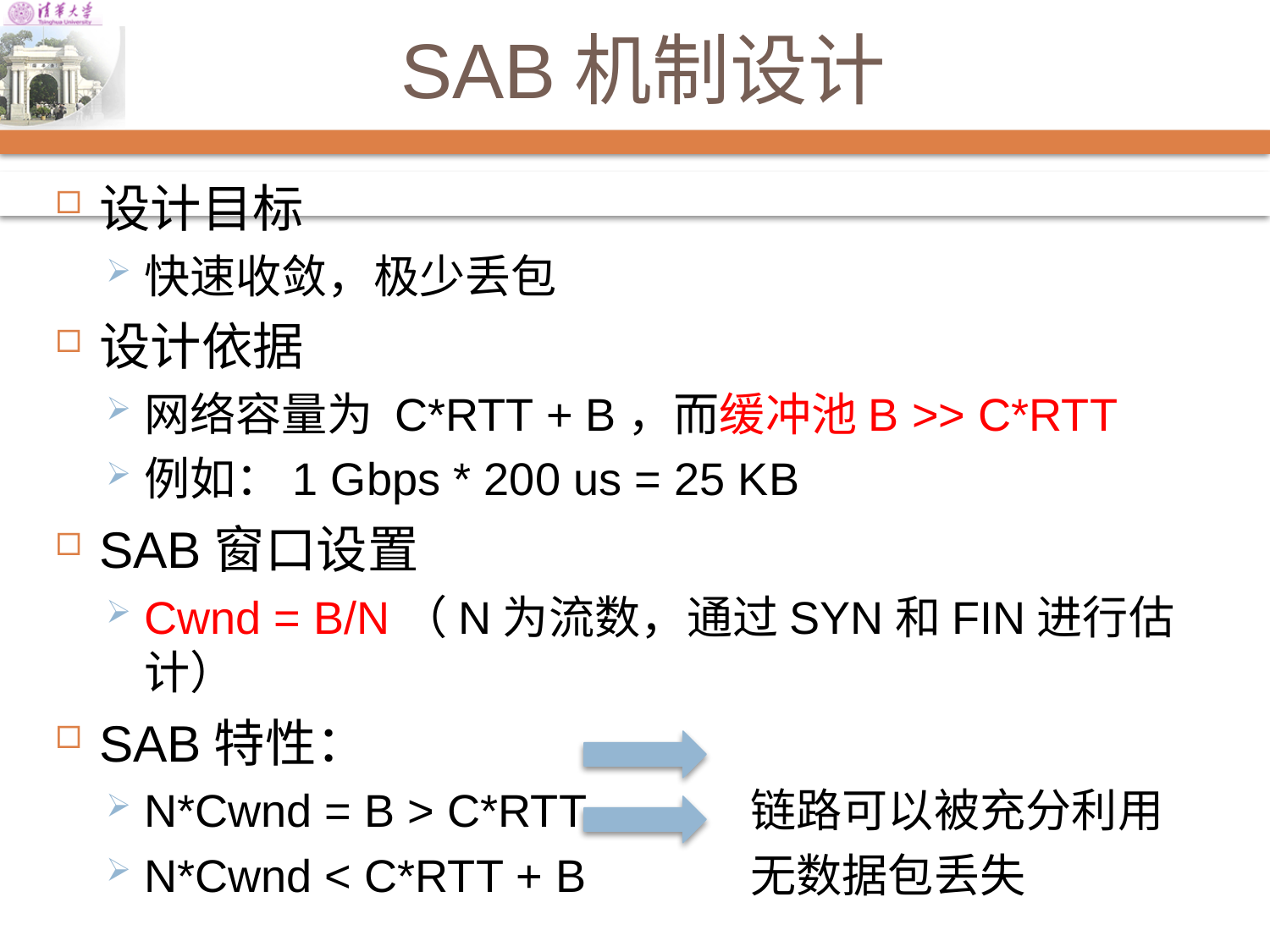

# SAB机制设计
设计目标
快速收敛，极少丢包
设计依据
网络容量为 C*RTT + B，而缓冲池B >> C*RTT
例如：1 Gbps * 200 us = 25 KB
SAB窗口设置
Cwnd = B/N（N为流数，通过SYN和FIN进行估计）
SAB特性：
N*Cwnd = B > C*RTT            链路可以被充分利用
N*Cwnd < C*RTT + B            无数据包丢失